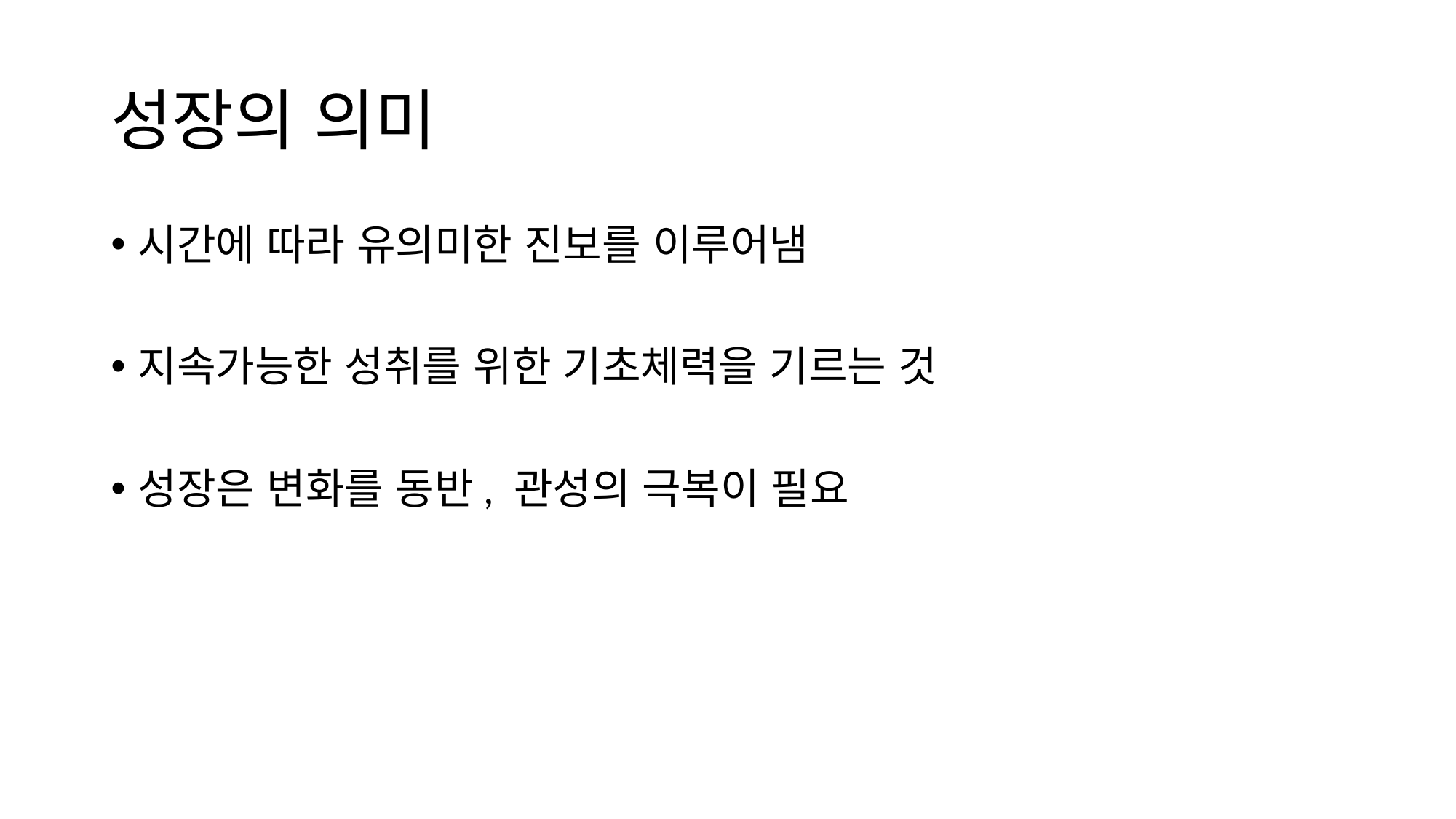

# 성장의 의미
시간에 따라 유의미한 진보를 이루어냄

지속가능한 성취를 위한 기초체력을 기르는 것

성장은 변화를 동반, 관성의 극복이 필요